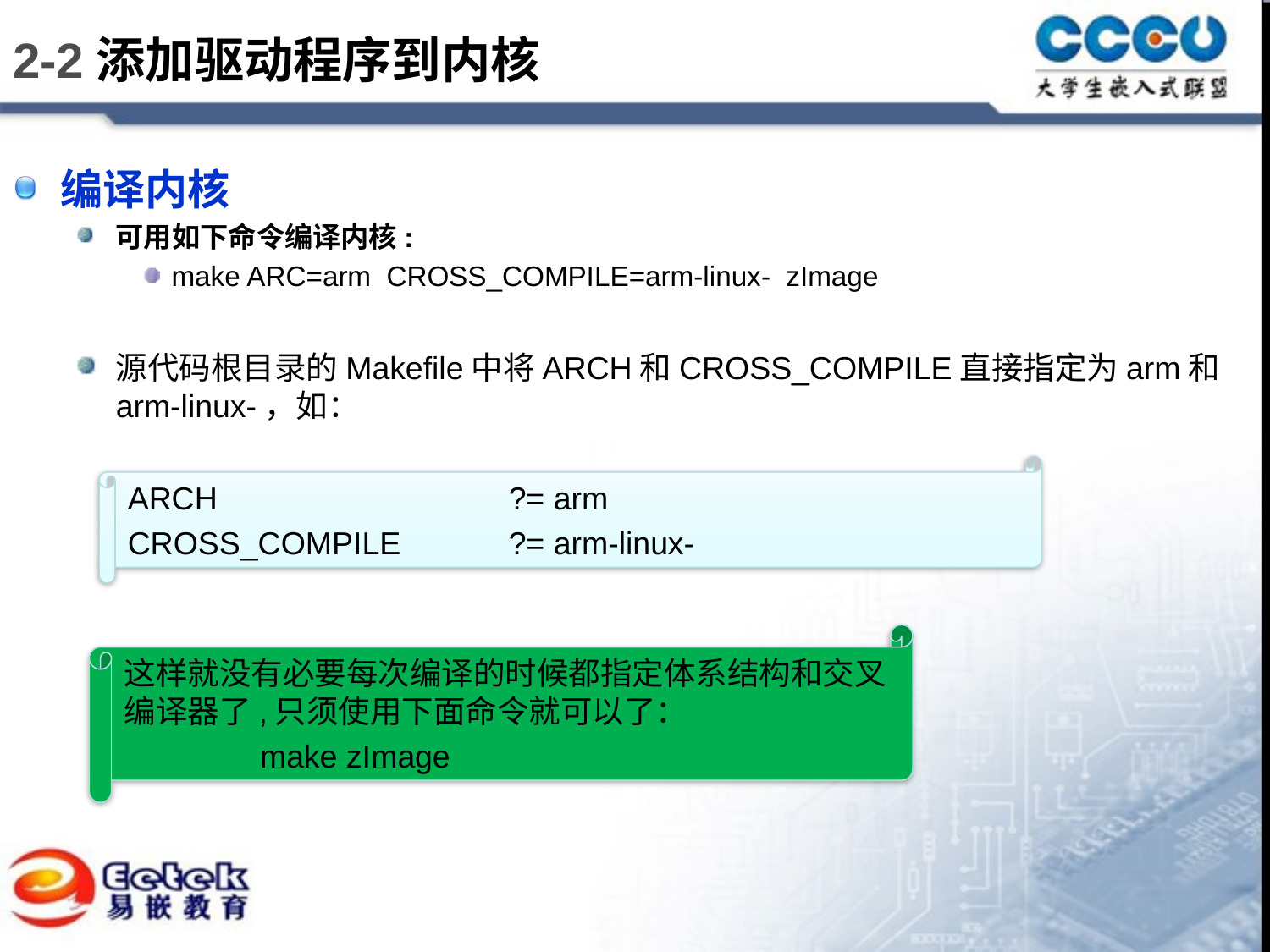

# 2-2添加驱动程序到内核
编译内核
可用如下命令编译内核:
make ARC=arm  CROSS_COMPILE=arm-linux-  zImage

源代码根目录的Makefile中将ARCH和CROSS_COMPILE直接指定为arm和arm-linux-，如：

ARCH			?= arm
CROSS_COMPILE	?= arm-linux-
这样就没有必要每次编译的时候都指定体系结构和交叉编译器了,只须使用下面命令就可以了：
	 make zImage